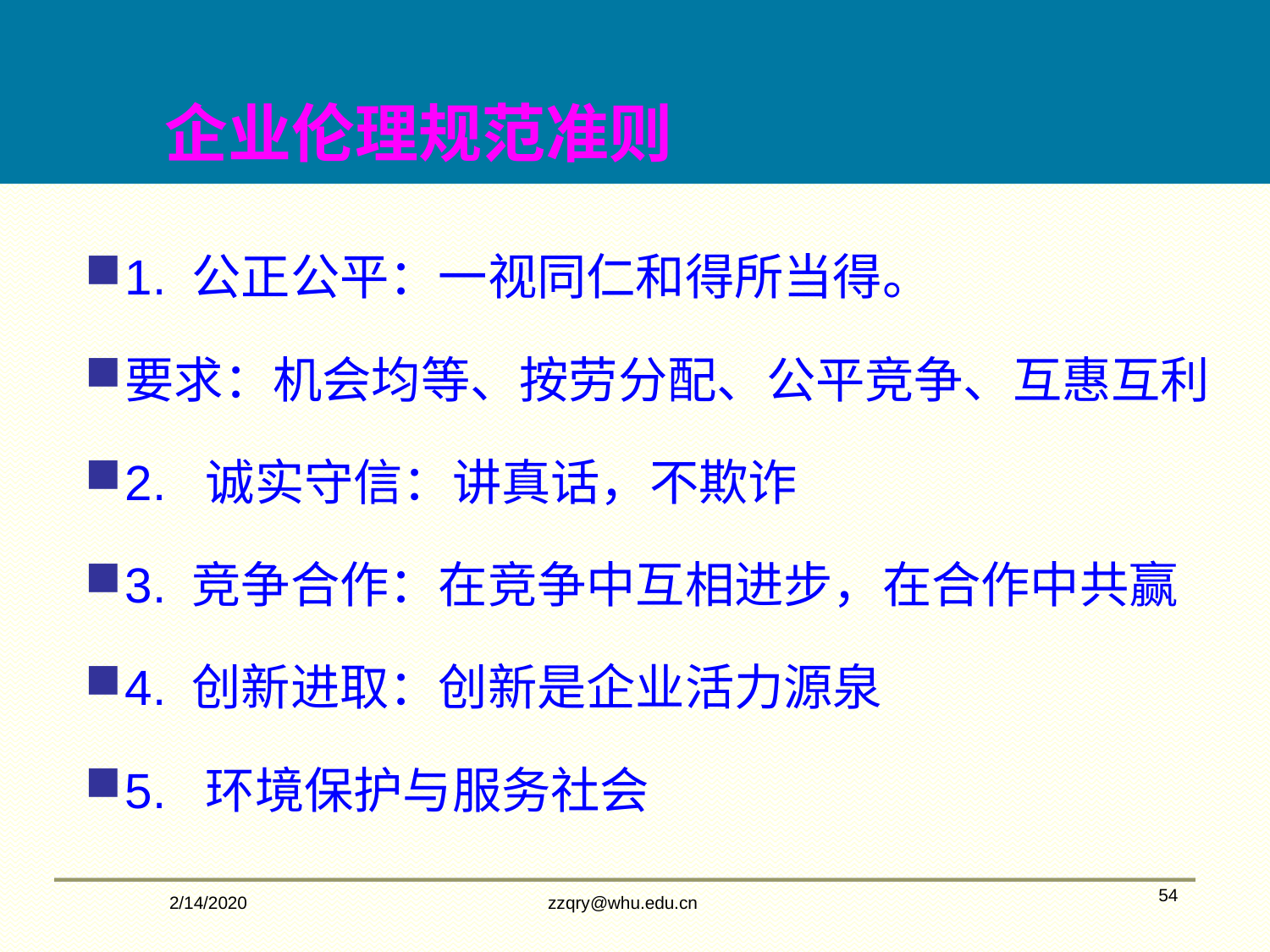

# 企业伦理规范准则
1. 公正公平：一视同仁和得所当得。
要求：机会均等、按劳分配、公平竞争、互惠互利
2.  诚实守信：讲真话，不欺诈
3. 竞争合作：在竞争中互相进步，在合作中共赢
4. 创新进取：创新是企业活力源泉
5.  环境保护与服务社会
2/14/2020
zzqry@whu.edu.cn
54